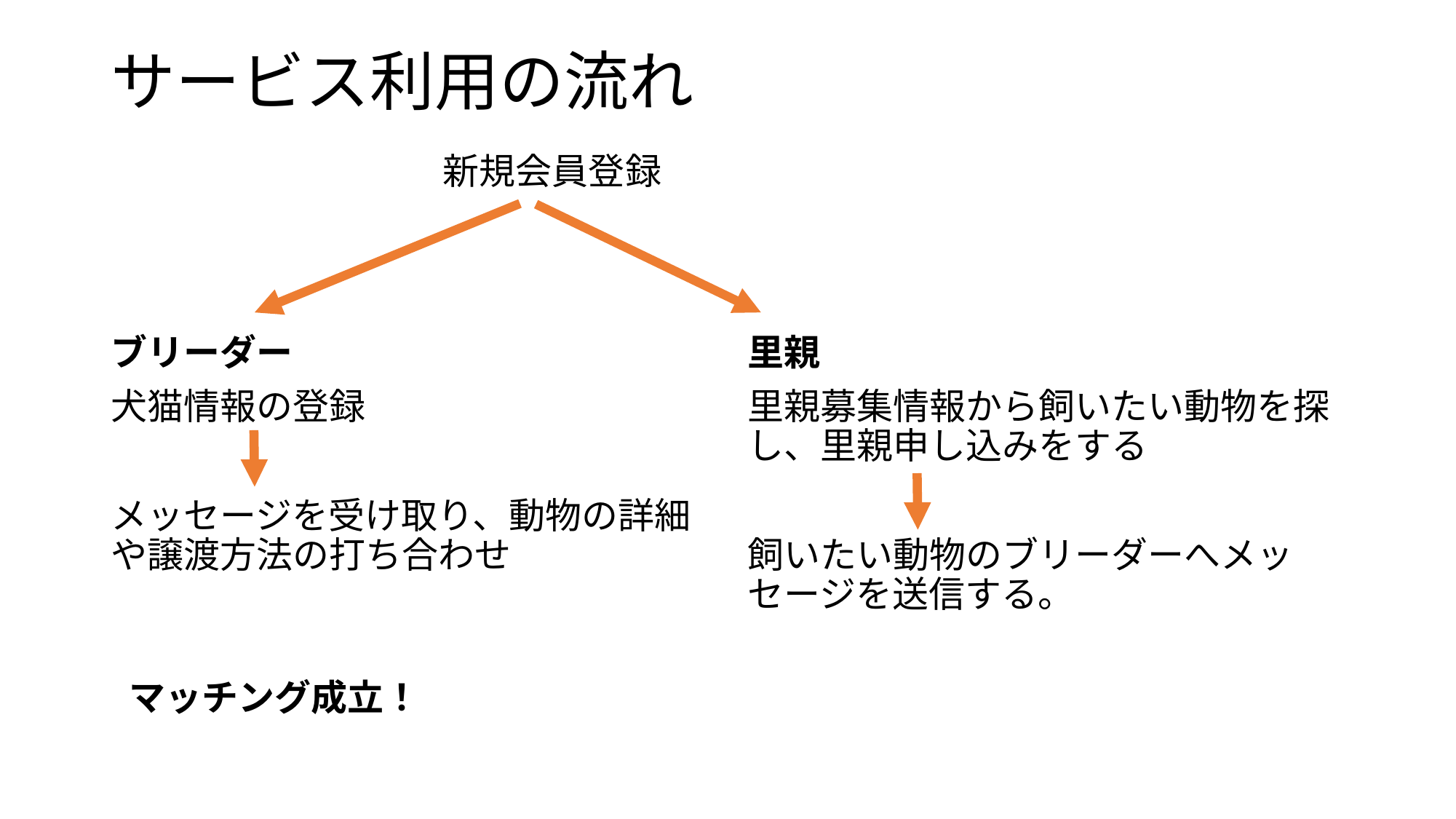

# サービス利用の流れ
　　　　　　　　　新規会員登録
ブリーダー
犬猫情報の登録

メッセージを受け取り、動物の詳細や譲渡方法の打ち合わせ
里親
里親募集情報から飼いたい動物を探し、里親申し込みをする

飼いたい動物のブリーダーへメッセージを送信する。
マッチング成立！